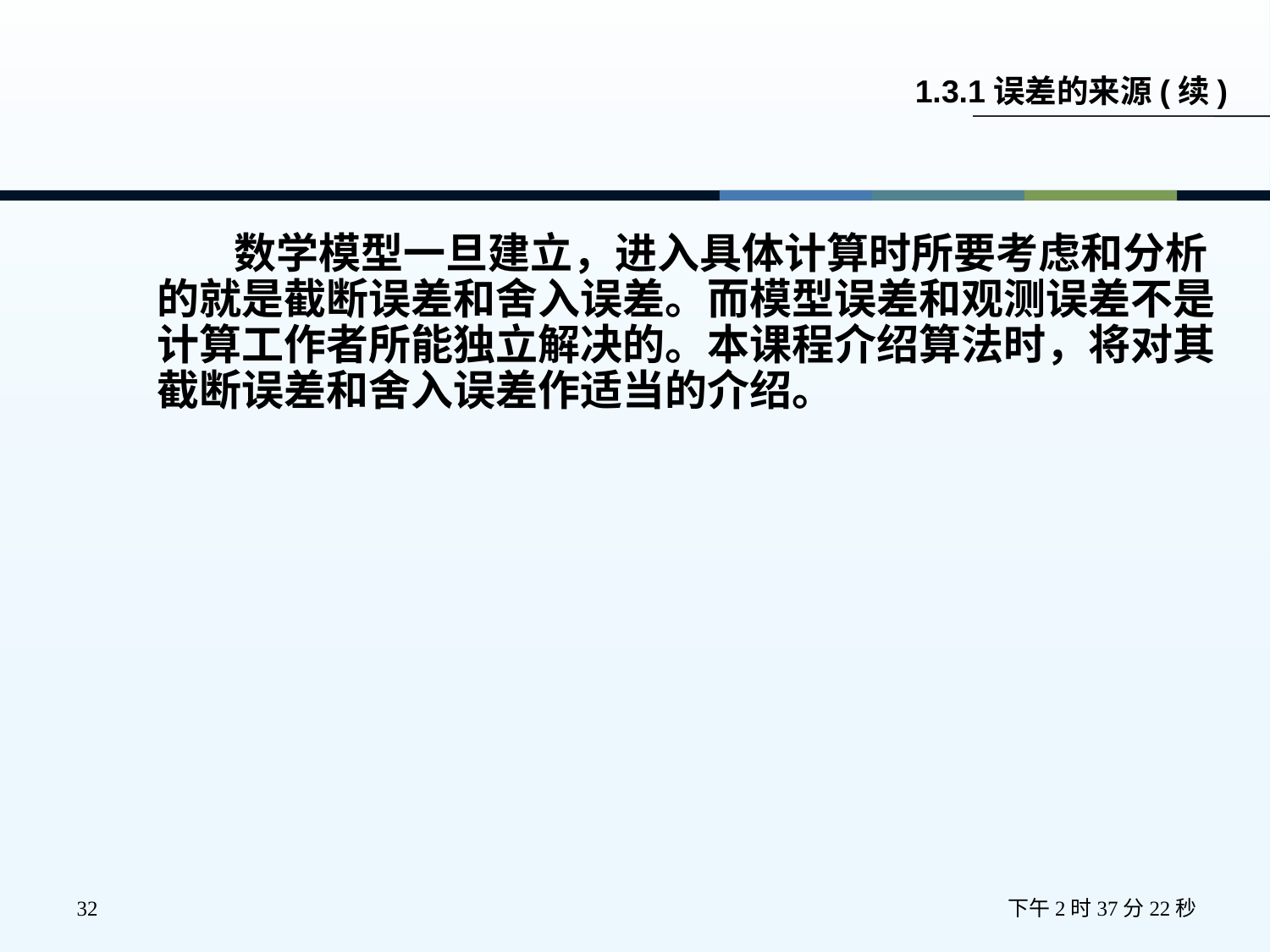

1.3.1误差的来源(续)

       数学模型一旦建立，进入具体计算时所要考虑和分析的就是截断误差和舍入误差。而模型误差和观测误差不是计算工作者所能独立解决的。本课程介绍算法时，将对其截断误差和舍入误差作适当的介绍。
32
下午2时37分22秒